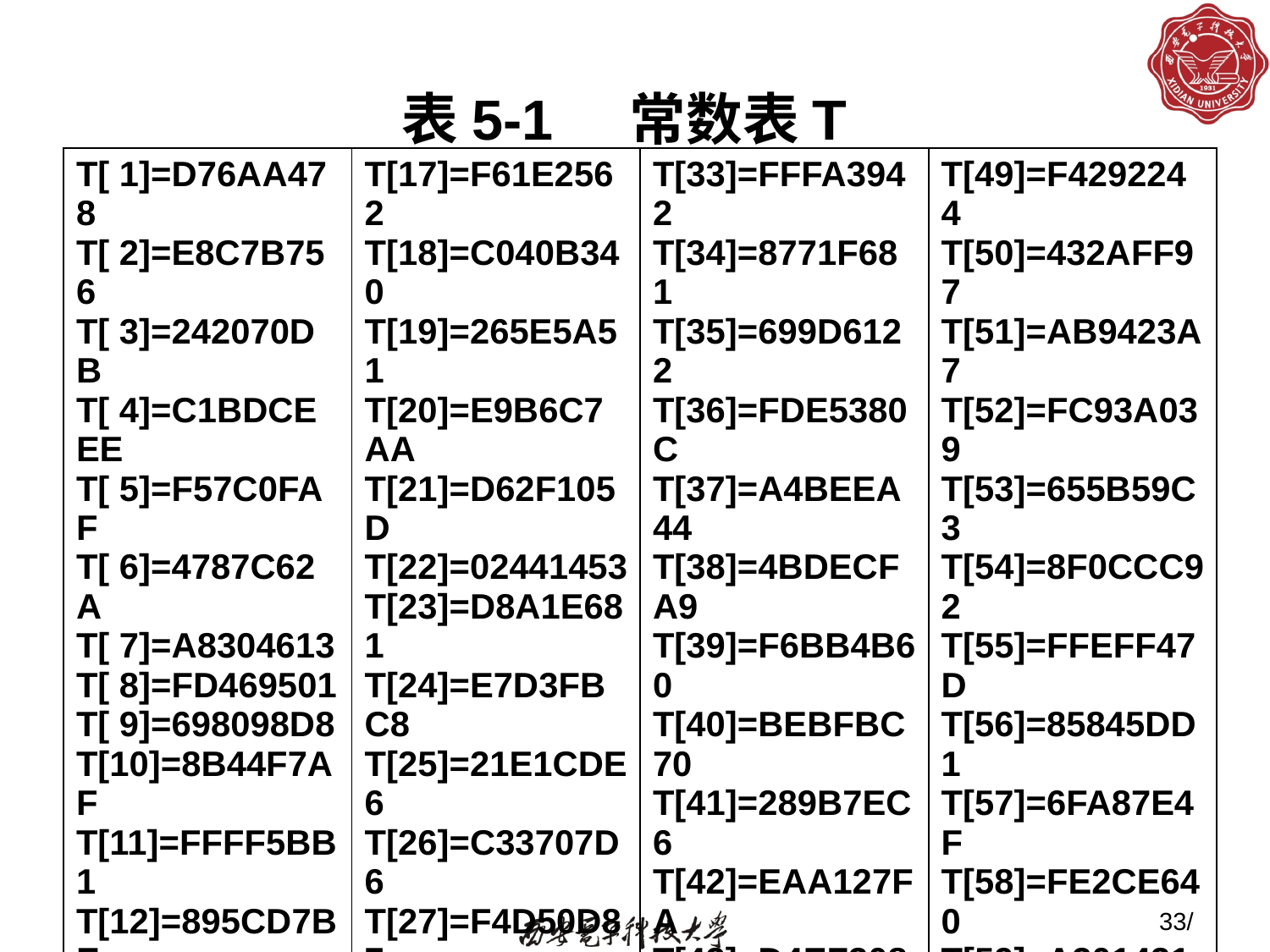

表5-1    常数表T
| T[ 1]=D76AA478 T[ 2]=E8C7B756 T[ 3]=242070DB T[ 4]=C1BDCEEE T[ 5]=F57C0FAF T[ 6]=4787C62A T[ 7]=A8304613 T[ 8]=FD469501 T[ 9]=698098D8 T[10]=8B44F7AF T[11]=FFFF5BB1 T[12]=895CD7BE T[13]=6B901122 T[14]=FD987193 T[15]=A679438E T[16]=49B40821 | T[17]=F61E2562 T[18]=C040B340 T[19]=265E5A51 T[20]=E9B6C7AA T[21]=D62F105D T[22]=02441453 T[23]=D8A1E681 T[24]=E7D3FBC8 T[25]=21E1CDE6 T[26]=C33707D6 T[27]=F4D50D87 T[28]=455A14ED T[29]=A9E3E905 T[30]=FCEFA3F8 T[31]=676F02D9 T[32]=8D2A4C8A | T[33]=FFFA3942 T[34]=8771F681 T[35]=699D6122 T[36]=FDE5380C T[37]=A4BEEA44 T[38]=4BDECFA9 T[39]=F6BB4B60 T[40]=BEBFBC70 T[41]=289B7EC6 T[42]=EAA127FA T[43]=D4EF3085 T[44]=04881D05 T[45]=D9D4D039 T[46]=E6DB88E5 T[47]=1FA27CF8 T[48]=C4AC5665 | T[49]=F4292244 T[50]=432AFF97 T[51]=AB9423A7 T[52]=FC93A039 T[53]=655B59C3 T[54]=8F0CCC92 T[55]=FFEFF47D T[56]=85845DD1 T[57]=6FA87E4F T[58]=FE2CE640 T[59]=A3014314 T[60]=4E0811A1 T[61]=F7537E82 T[62]=BD3AF235 T[63]=2AD7D2BB T[64]=EB86D391 |
| --- | --- | --- | --- |
33/